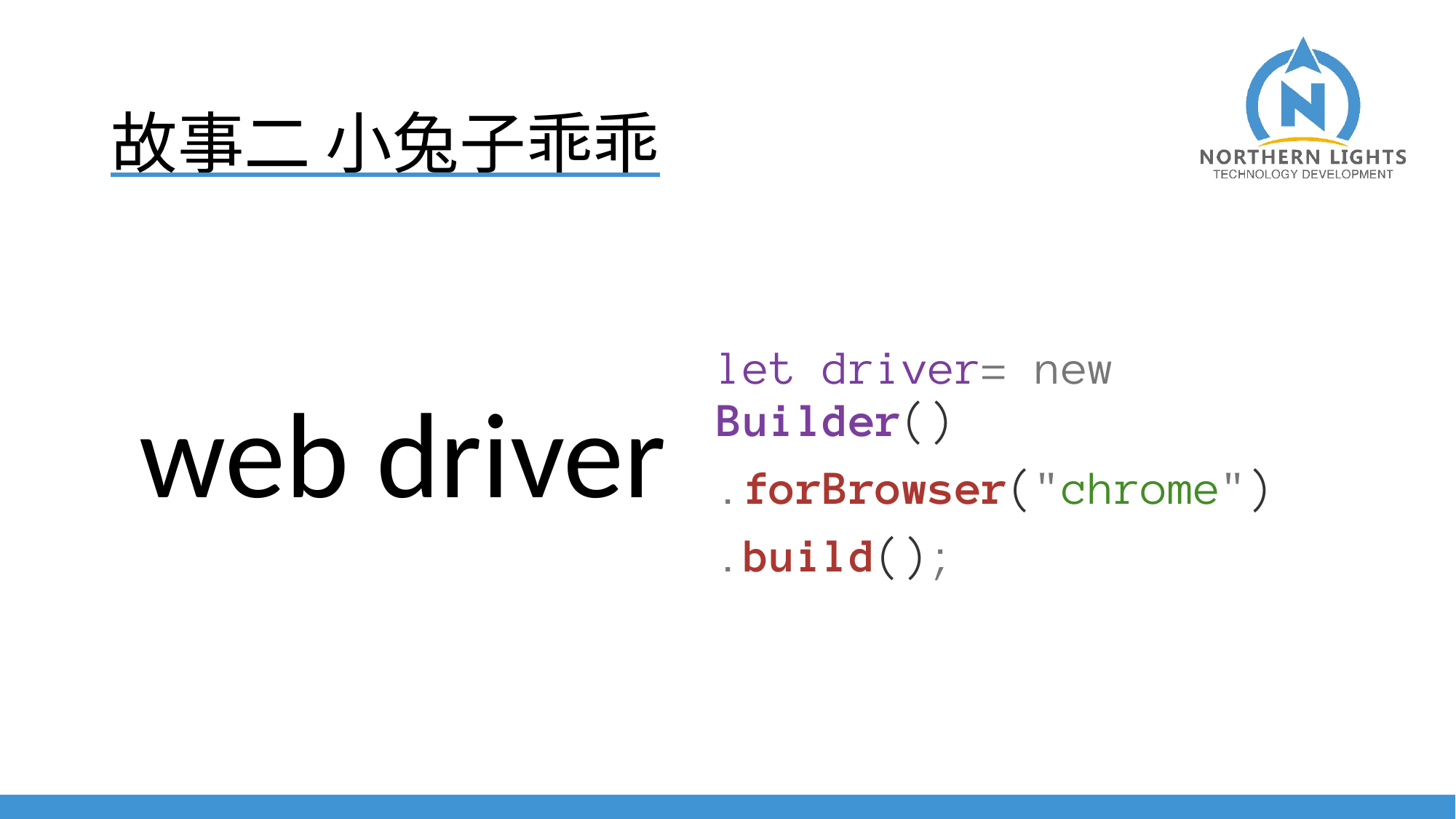

# 故事二 小兔子乖乖
let driver= new Builder()
.forBrowser("chrome")
.build();

web driver